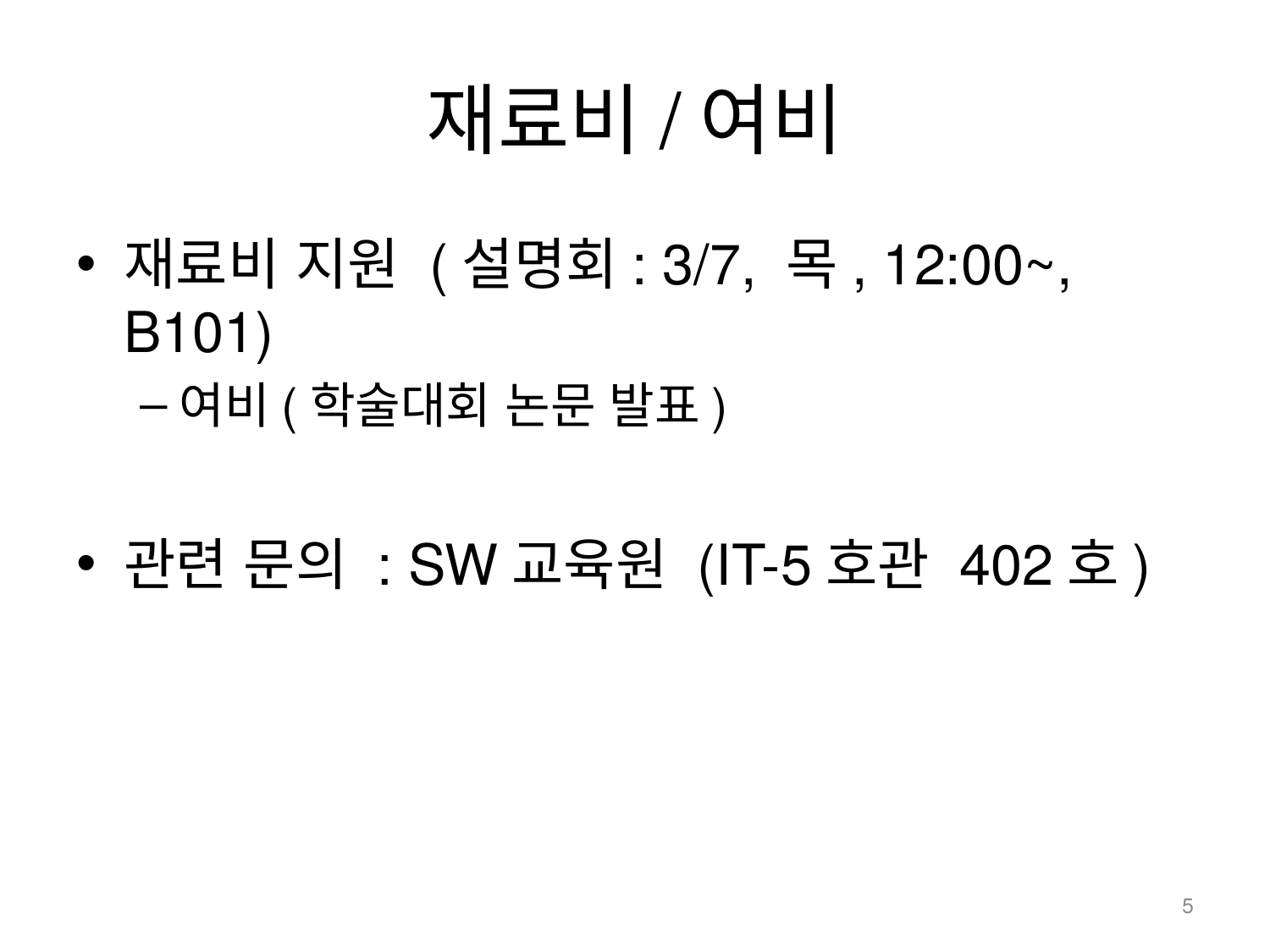

# 재료비/여비
재료비 지원 (설명회: 3/7, 목, 12:00~, B101)
여비(학술대회 논문 발표)

관련 문의 : SW교육원 (IT-5호관 402호)

5